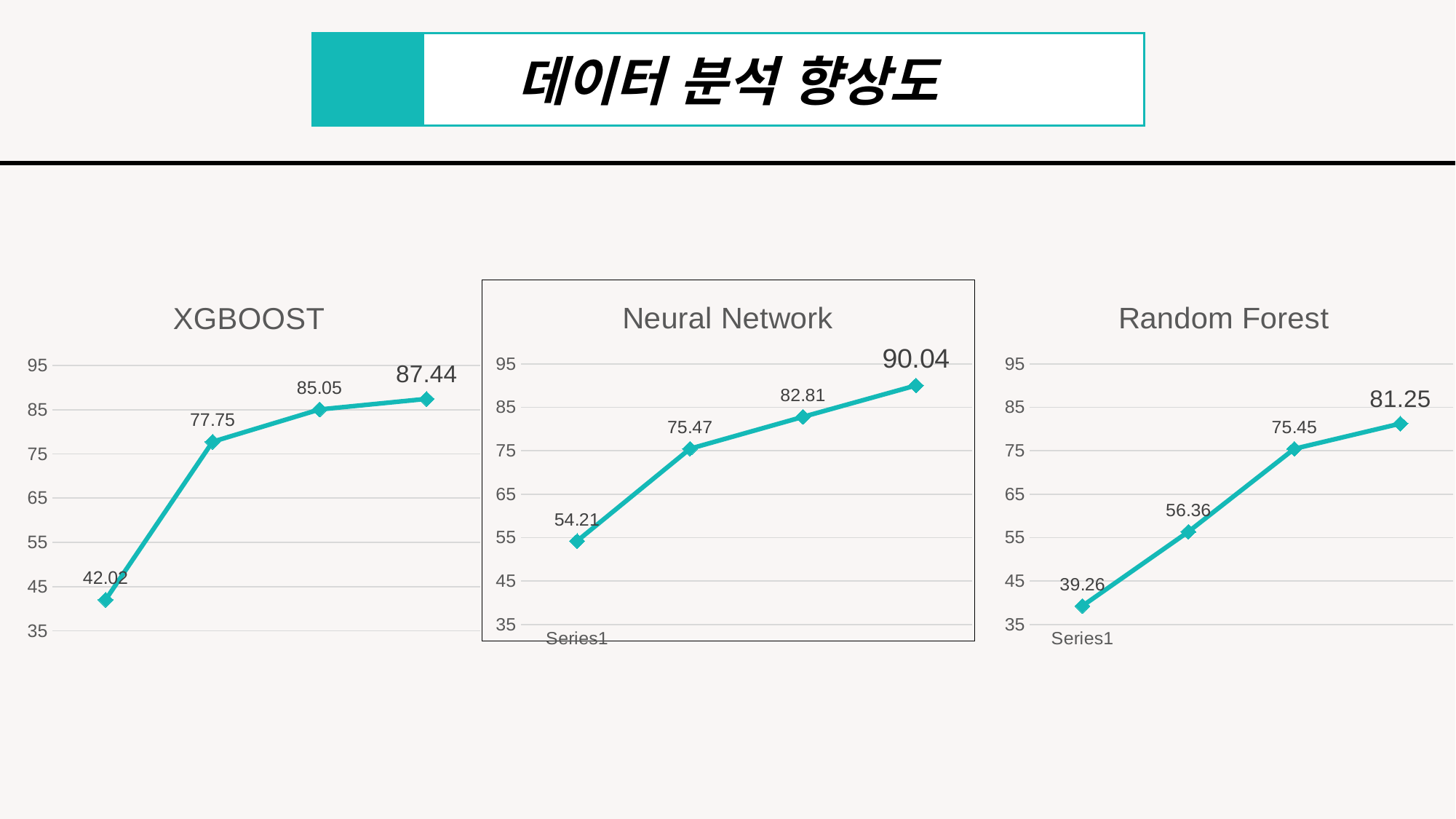

데이터 분석 향상도

### Chart: Neural Network

| Category | 열1 |
|---|---|
|  | 54.21 |
|  | 75.47 |
|  | 82.81 |
|  | 90.04 |

### Chart: Random Forest

| Category | 열1 |
|---|---|
|  | 39.26 |
|  | 56.36 |
|  | 75.45 |
|  | 81.25 |

### Chart: XGBOOST

| Category | 열1 |
|---|---|
| raw | 42.02 |
| 전처리 | 77.75 |
| 파생변수 | 85.05 |
| 하이퍼파라메터 | 87.44 |